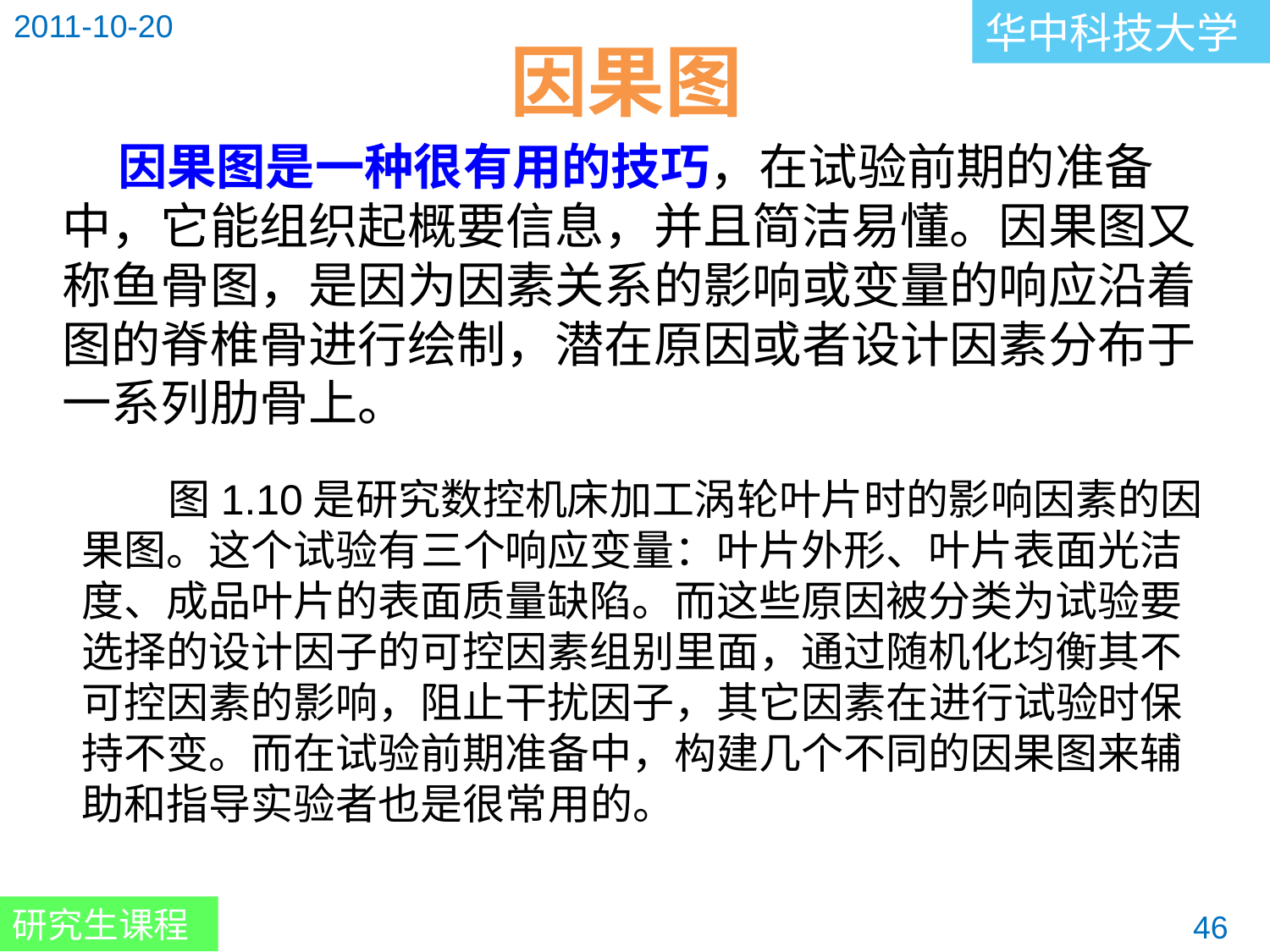

因果图
    因果图是一种很有用的技巧，在试验前期的准备中，它能组织起概要信息，并且简洁易懂。因果图又称鱼骨图，是因为因素关系的影响或变量的响应沿着图的脊椎骨进行绘制，潜在原因或者设计因素分布于一系列肋骨上。
        图1.10是研究数控机床加工涡轮叶片时的影响因素的因果图。这个试验有三个响应变量：叶片外形、叶片表面光洁度、成品叶片的表面质量缺陷。而这些原因被分类为试验要选择的设计因子的可控因素组别里面，通过随机化均衡其不可控因素的影响，阻止干扰因子，其它因素在进行试验时保持不变。而在试验前期准备中，构建几个不同的因果图来辅助和指导实验者也是很常用的。